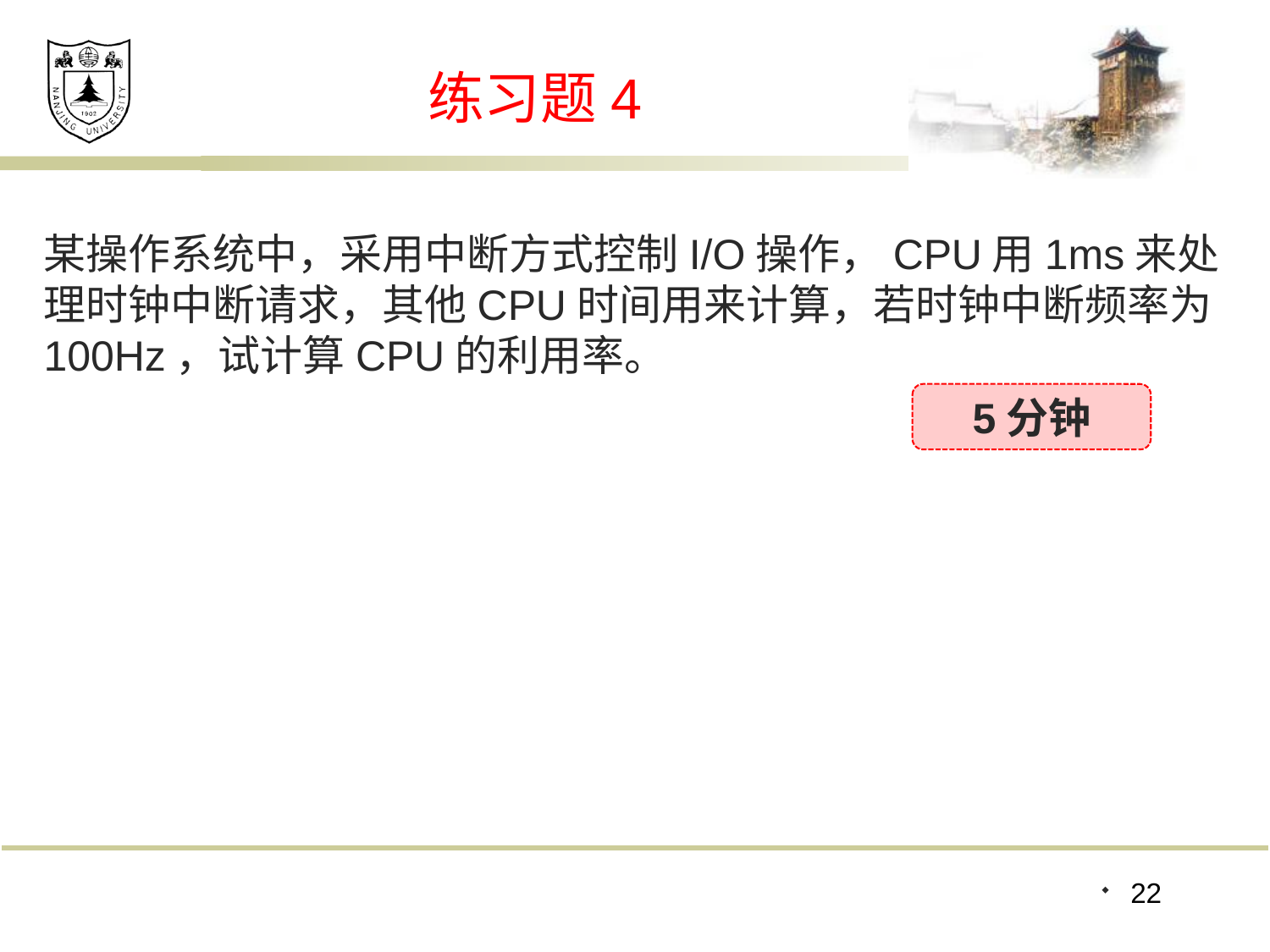

# 练习题4
某操作系统中，采用中断方式控制I/O操作，CPU用1ms来处理时钟中断请求，其他CPU时间用来计算，若时钟中断频率为100Hz，试计算CPU的利用率。

5分钟
22